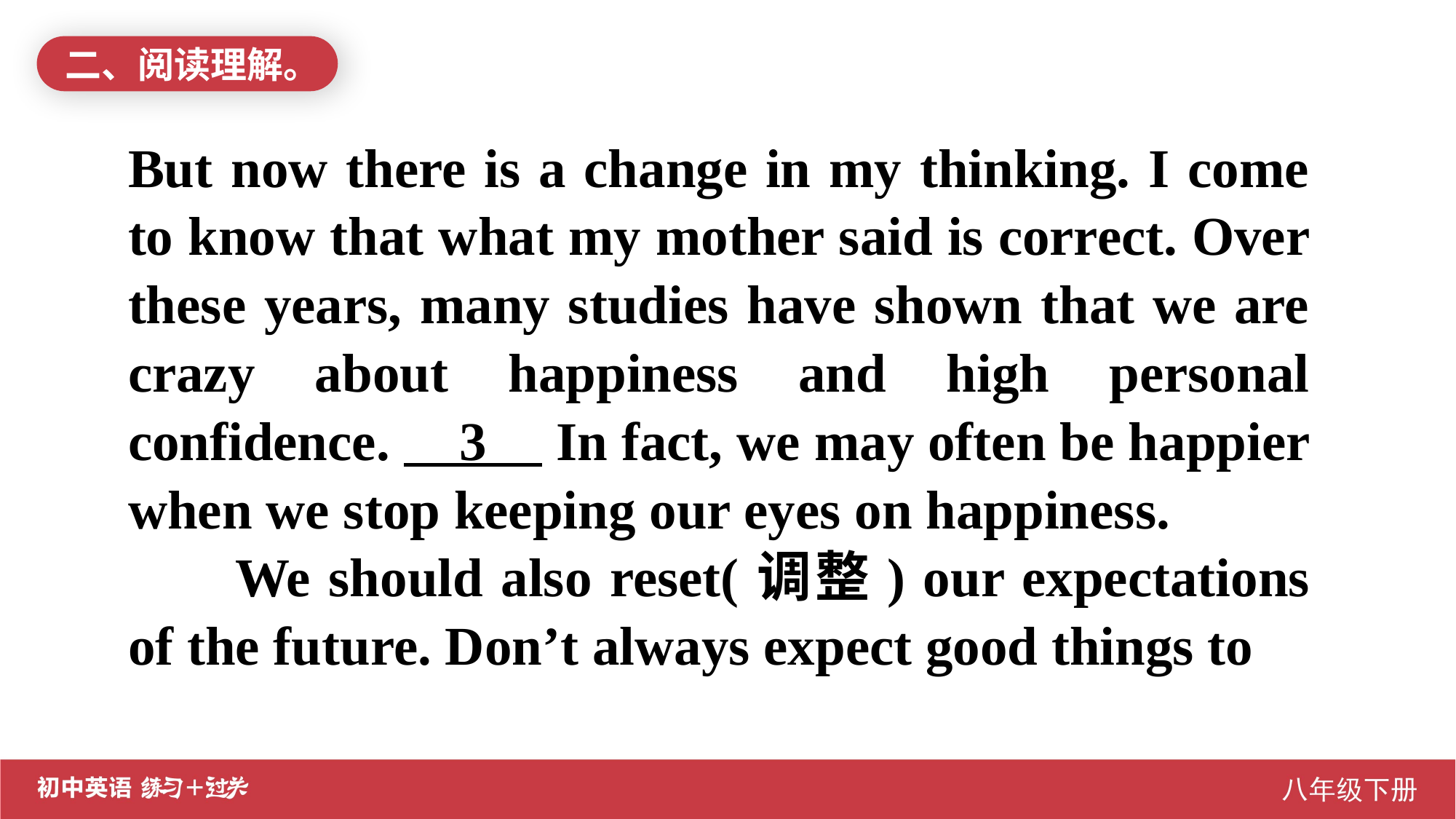

二、阅读理解。
But now there is a change in my thinking. I come to know that what my mother said is correct. Over these years, many studies have shown that we are crazy about happiness and high personal confidence.     3     In fact, we may often be happier when we stop keeping our eyes on happiness.
      We should also reset(调整) our expectations of the future. Don’t always expect good things to